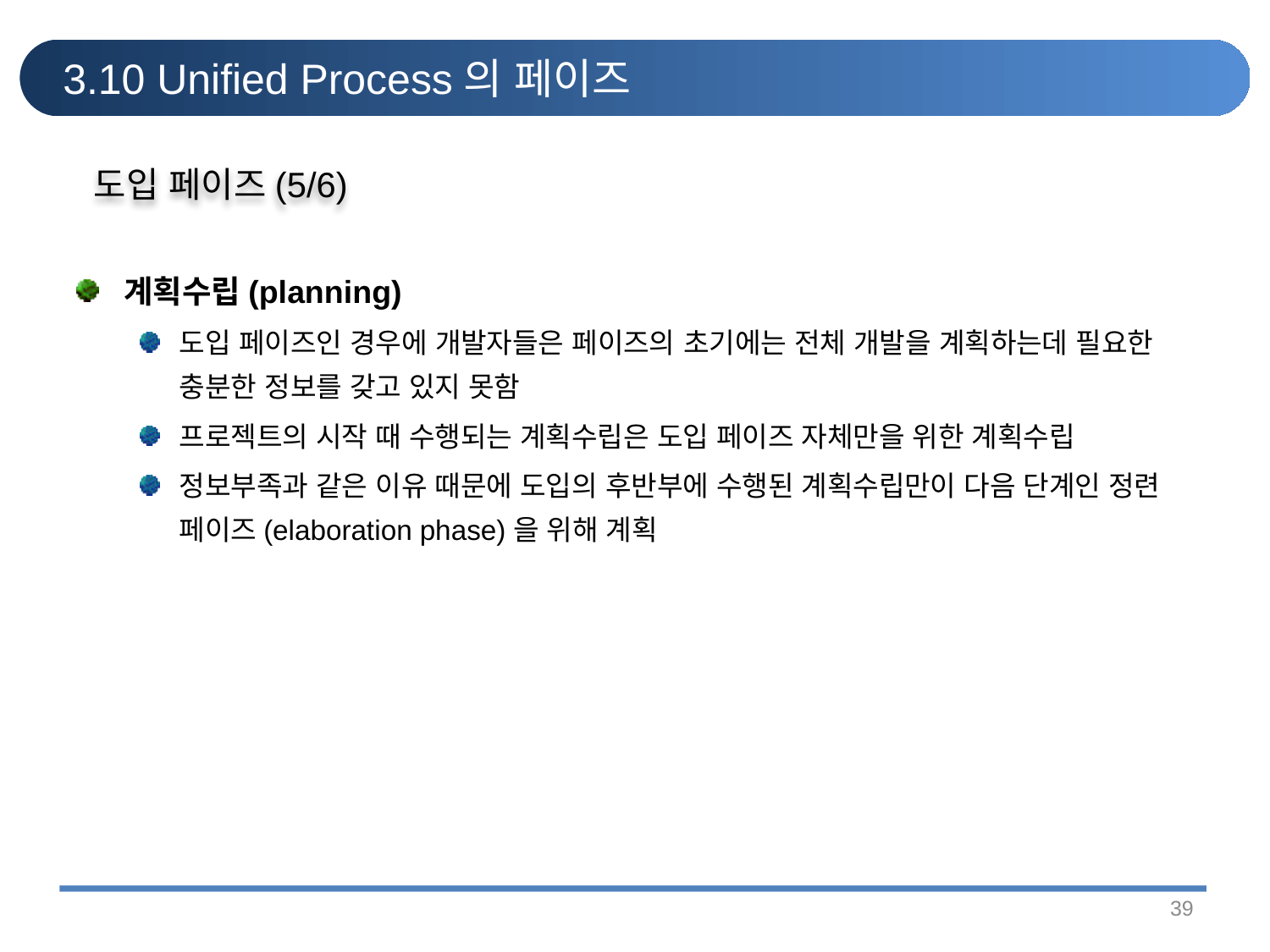

# 3.10 Unified Process의 페이즈
도입 페이즈(5/6)
계획수립(planning)
도입 페이즈인 경우에 개발자들은 페이즈의 초기에는 전체 개발을 계획하는데 필요한 충분한 정보를 갖고 있지 못함
프로젝트의 시작 때 수행되는 계획수립은 도입 페이즈 자체만을 위한 계획수립
정보부족과 같은 이유 때문에 도입의 후반부에 수행된 계획수립만이 다음 단계인 정련 페이즈(elaboration phase)을 위해 계획
39